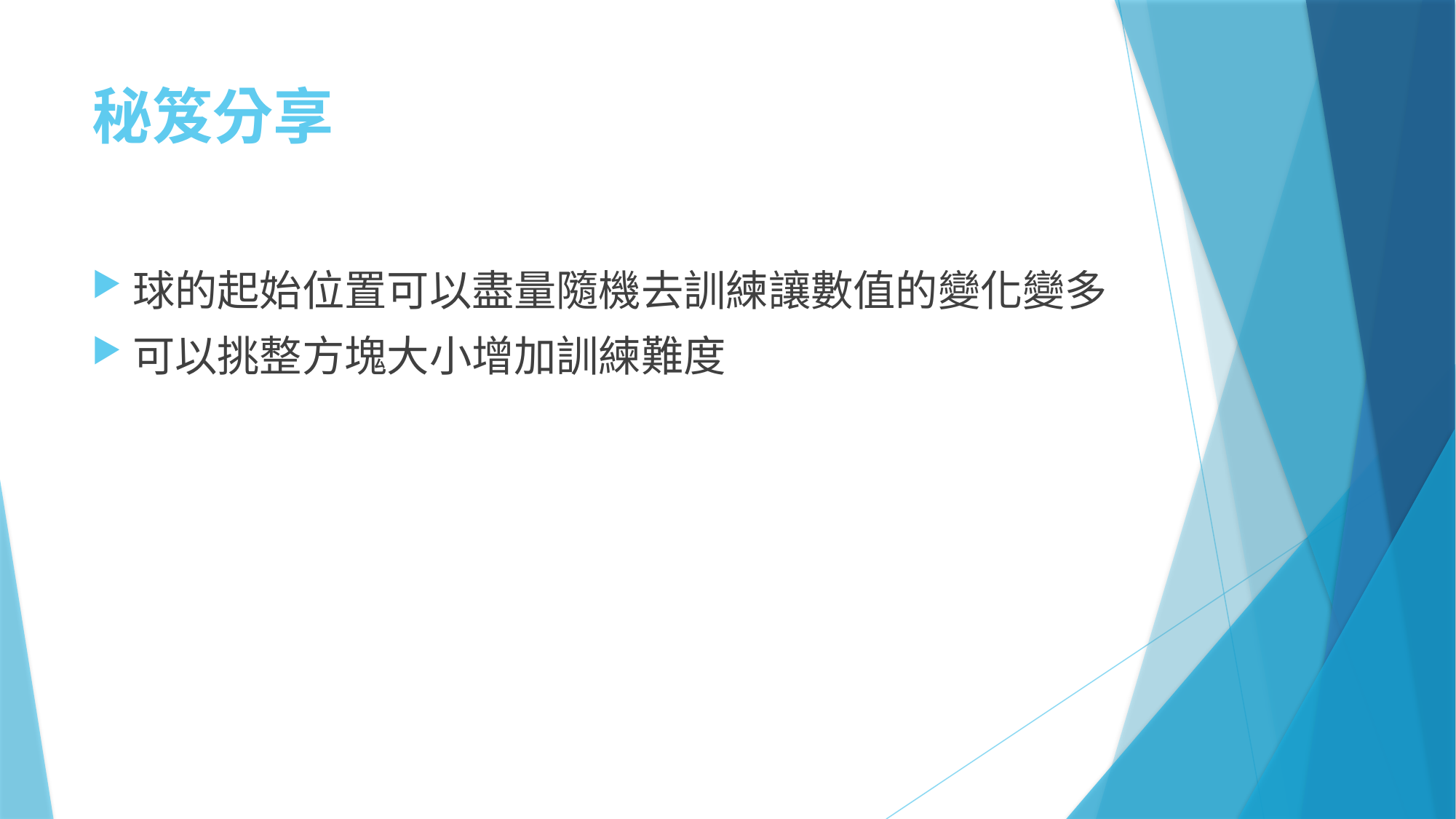

# 秘笈分享
球的起始位置可以盡量隨機去訓練讓數值的變化變多
可以挑整方塊大小增加訓練難度